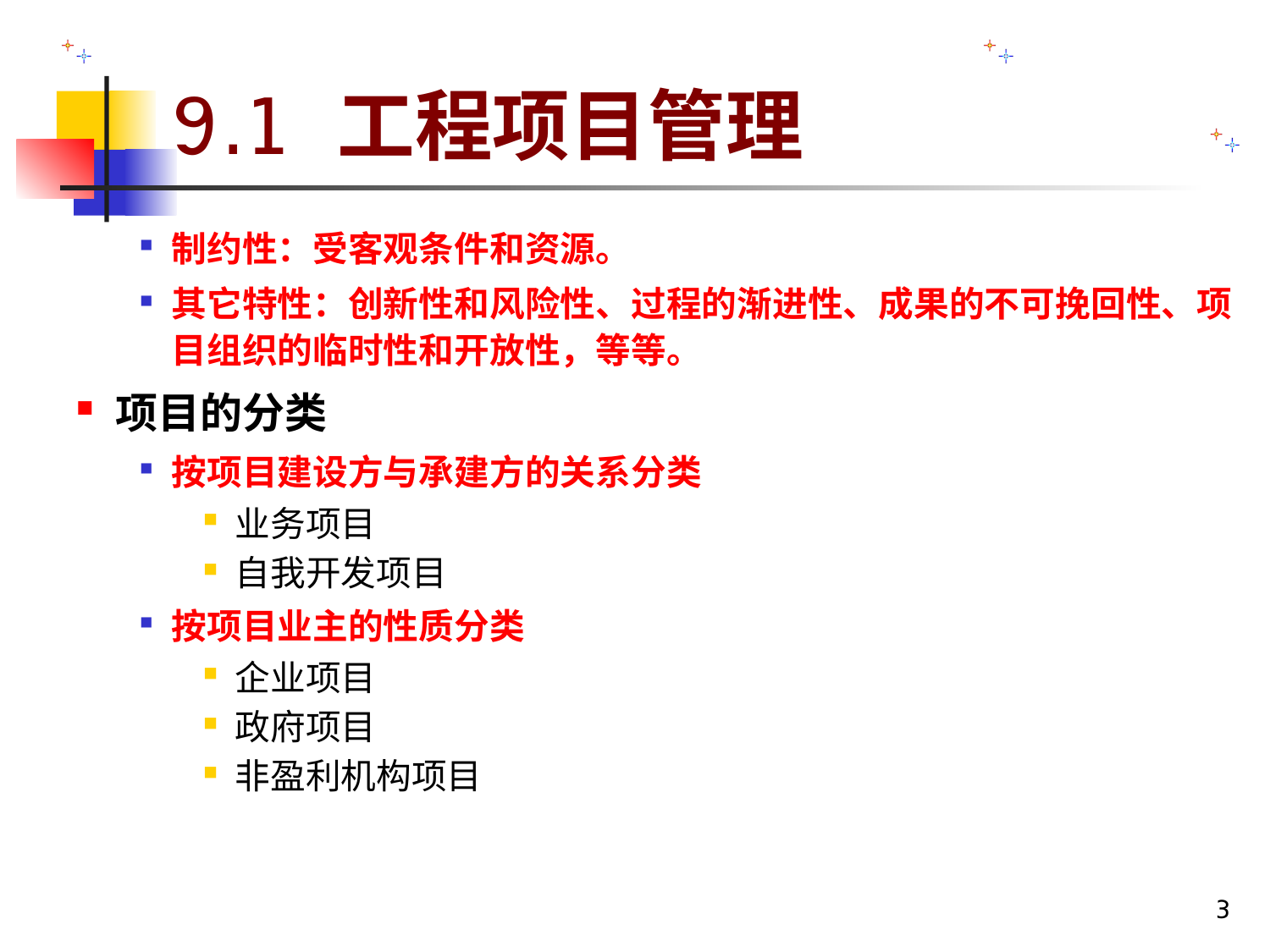

# 9.1 工程项目管理
制约性：受客观条件和资源。
其它特性：创新性和风险性、过程的渐进性、成果的不可挽回性、项目组织的临时性和开放性，等等。
项目的分类
按项目建设方与承建方的关系分类
业务项目
自我开发项目
按项目业主的性质分类
企业项目
政府项目
非盈利机构项目
3